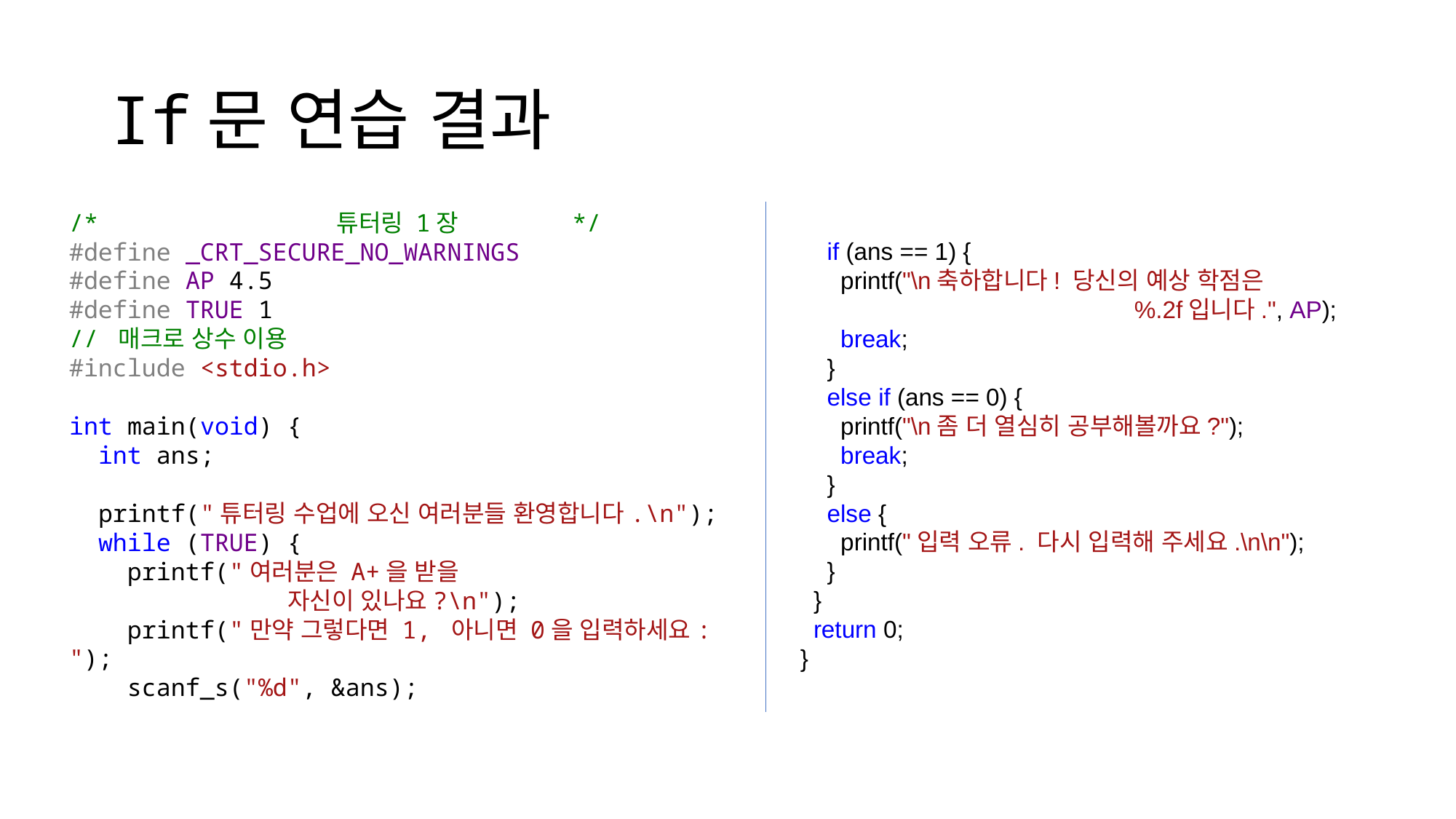

# If문 연습 결과

    if (ans == 1) {
      printf("\n축하합니다! 당신의 예상 학점은
			 %.2f입니다.", AP);
      break;
    }
    else if (ans == 0) {
      printf("\n좀 더 열심히 공부해볼까요?");
      break;
    }
    else {
      printf("입력 오류. 다시 입력해 주세요.\n\n");
    }
  }
  return 0;
}
/*                튜터링 1장                */
#define _CRT_SECURE_NO_WARNINGS
#define AP 4.5
#define TRUE 1
// 매크로 상수 이용
#include <stdio.h>

int main(void) {
  int ans;

  printf("튜터링 수업에 오신 여러분들 환영합니다.\n");
  while (TRUE) {
    printf("여러분은 A+을 받을
		자신이 있나요?\n");
    printf("만약 그렇다면 1, 아니면 0을 입력하세요: ");
    scanf_s("%d", &ans);